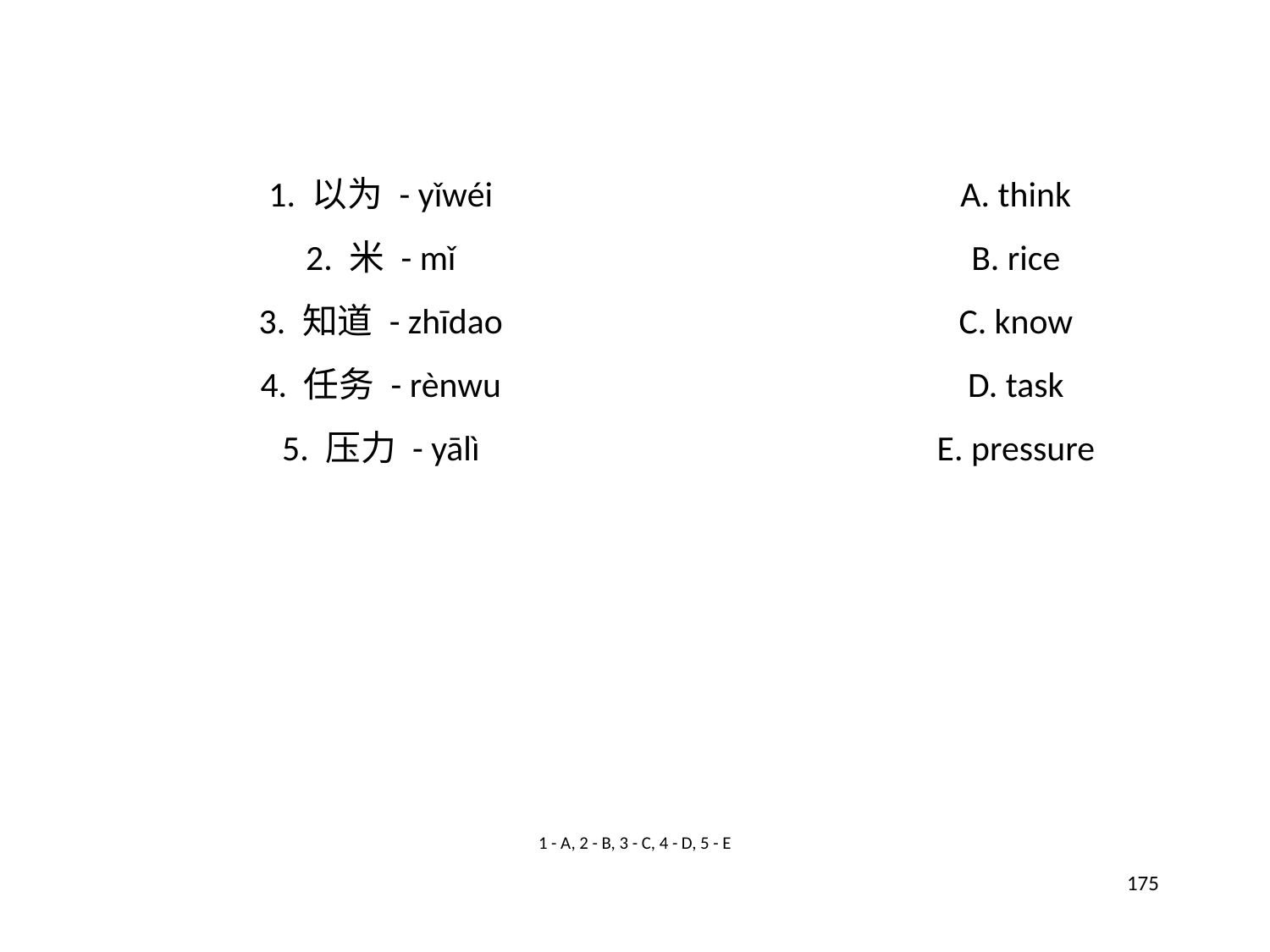

1. 以为 - yǐwéi

A. think

2. 米 - mǐ

B. rice

3. 知道 - zhīdao

C. know

4. 任务 - rènwu

D. task

5. 压力 - yālì

E. pressure
1 - A, 2 - B, 3 - C, 4 - D, 5 - E

175